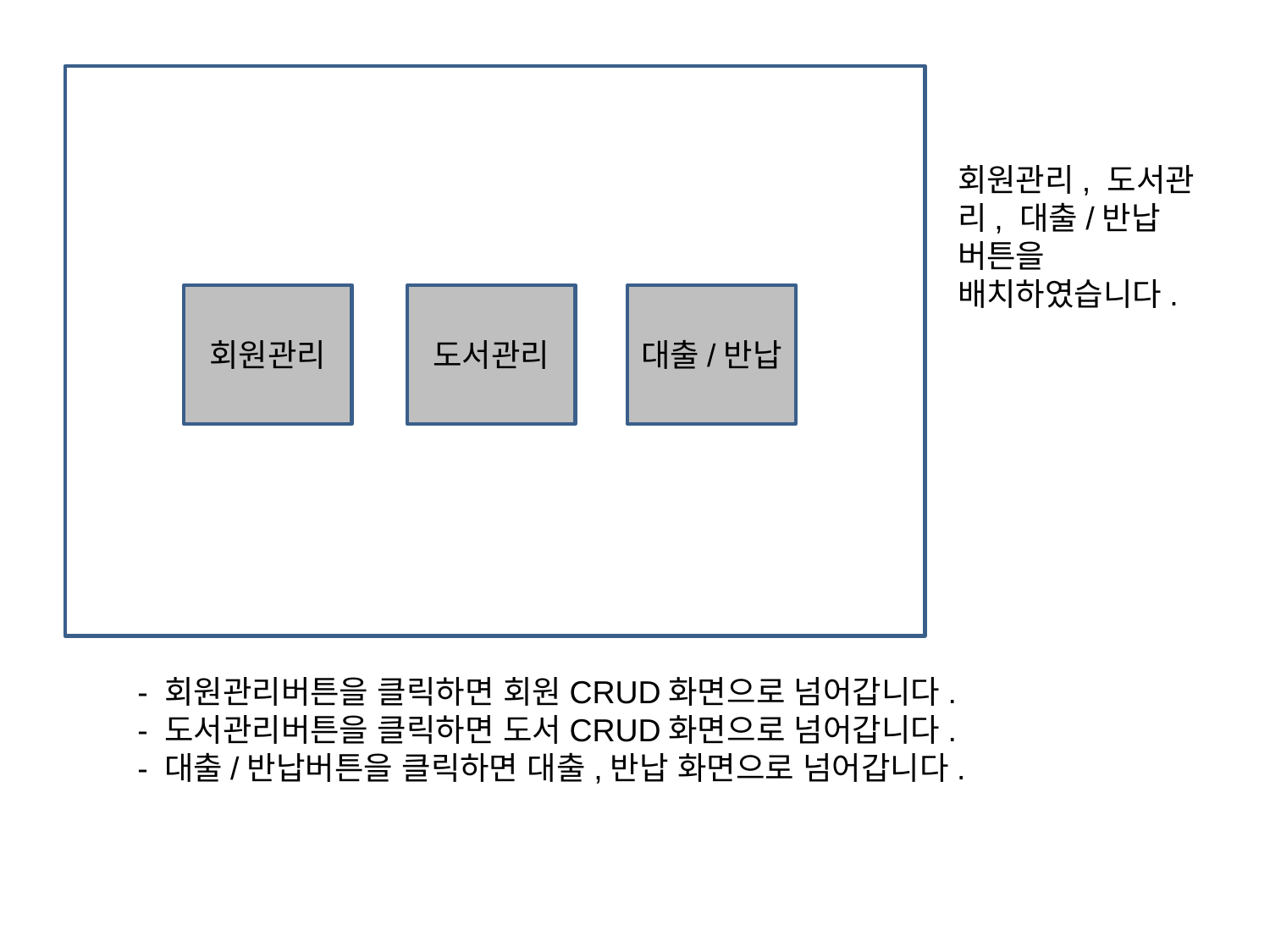

회원관리
회원관리
도서관리
대출/반납
회원관리, 도서관리, 대출/반납 버튼을 배치하였습니다.
- 회원관리버튼을 클릭하면 회원CRUD화면으로 넘어갑니다.
- 도서관리버튼을 클릭하면 도서CRUD화면으로 넘어갑니다.
- 대출/반납버튼을 클릭하면 대출,반납 화면으로 넘어갑니다.